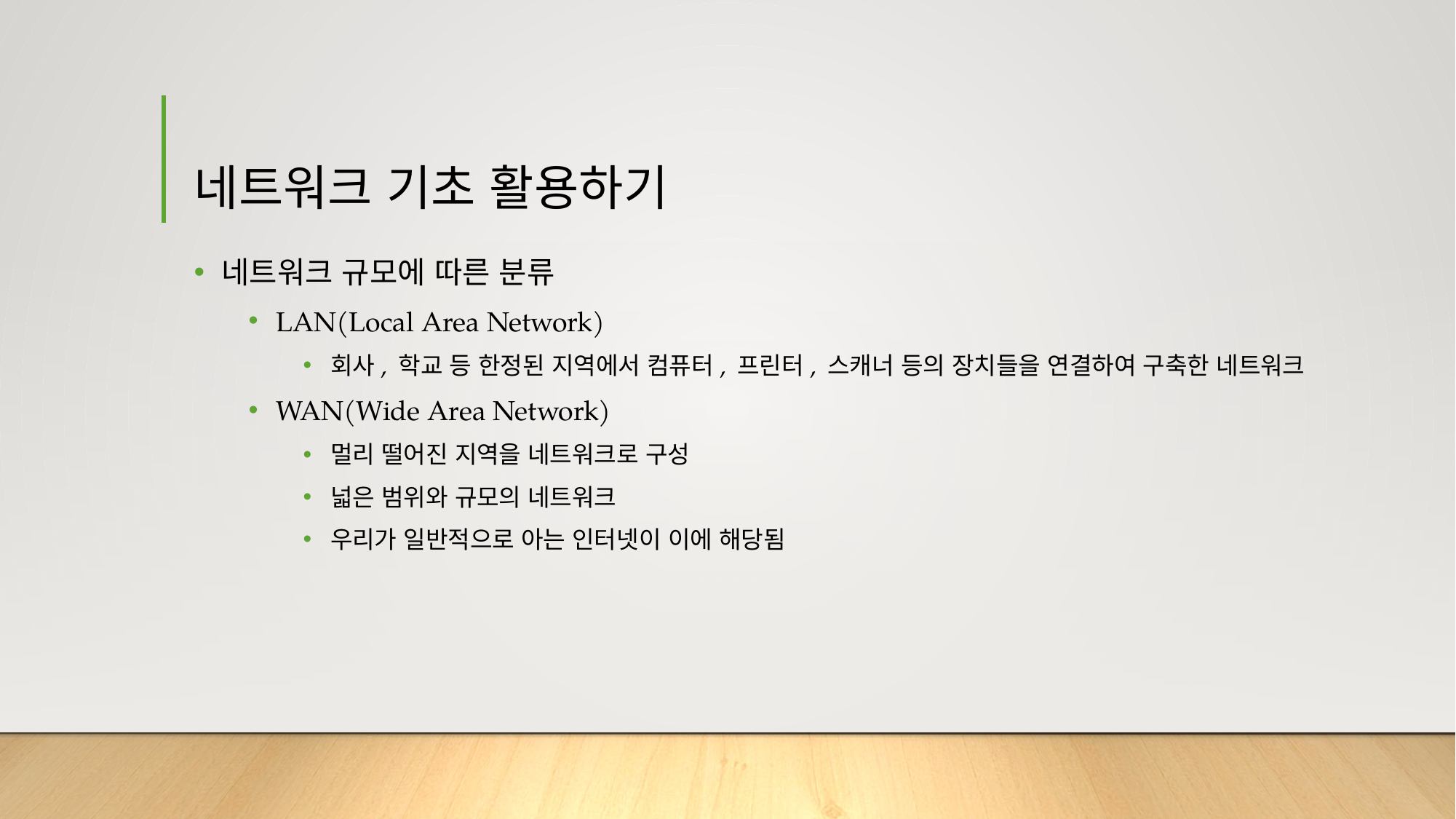

# 네트워크 기초 활용하기
네트워크 규모에 따른 분류
LAN(Local Area Network)
회사, 학교 등 한정된 지역에서 컴퓨터, 프린터, 스캐너 등의 장치들을 연결하여 구축한 네트워크
WAN(Wide Area Network)
멀리 떨어진 지역을 네트워크로 구성
넓은 범위와 규모의 네트워크
우리가 일반적으로 아는 인터넷이 이에 해당됨